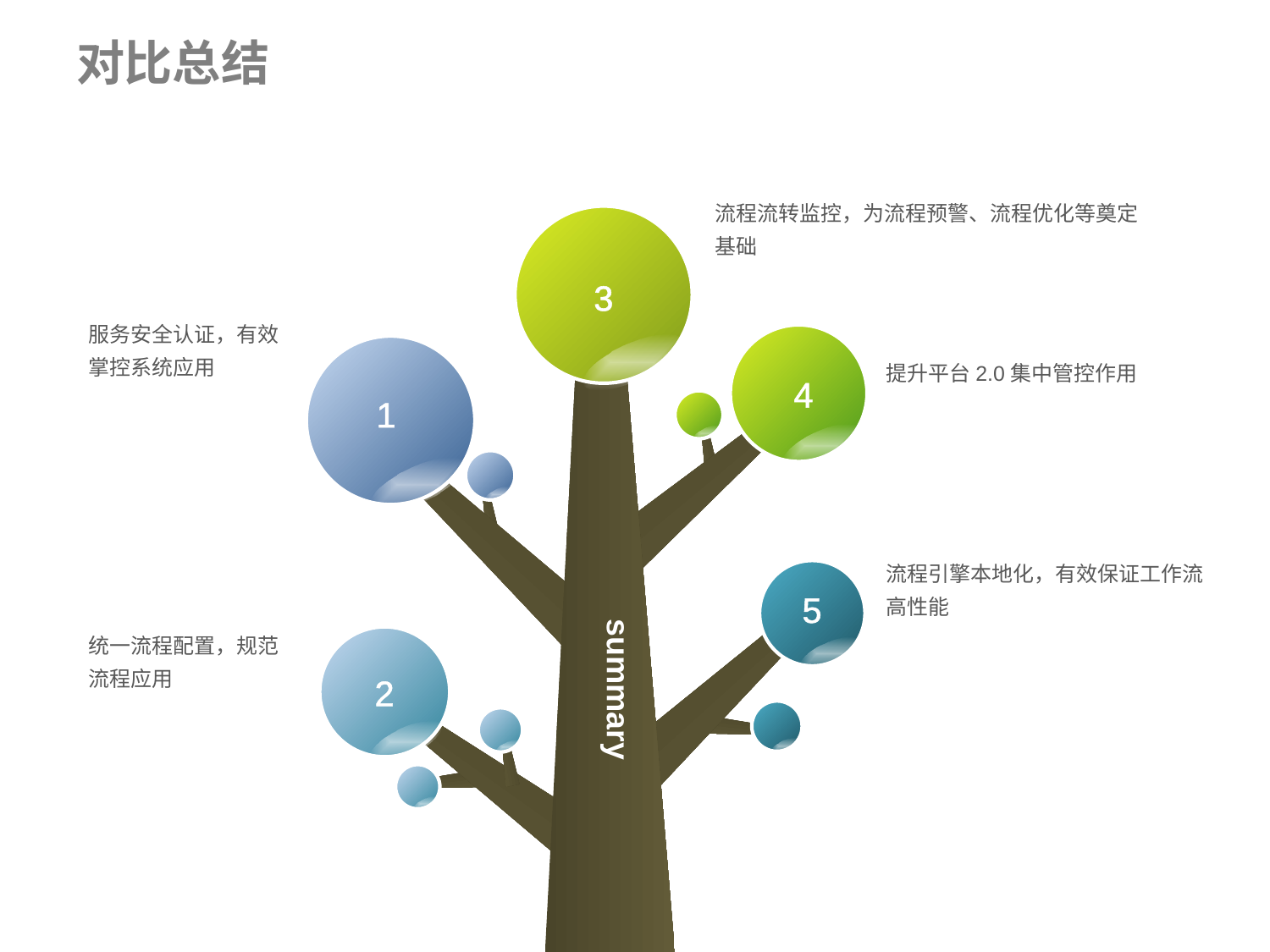

# 对比总结
流程流转监控，为流程预警、流程优化等奠定基础

3
服务安全认证，有效掌控系统应用

提升平台2.0集中管控作用

4

1

流程引擎本地化，有效保证工作流高性能

5
summary
统一流程配置，规范流程应用

2